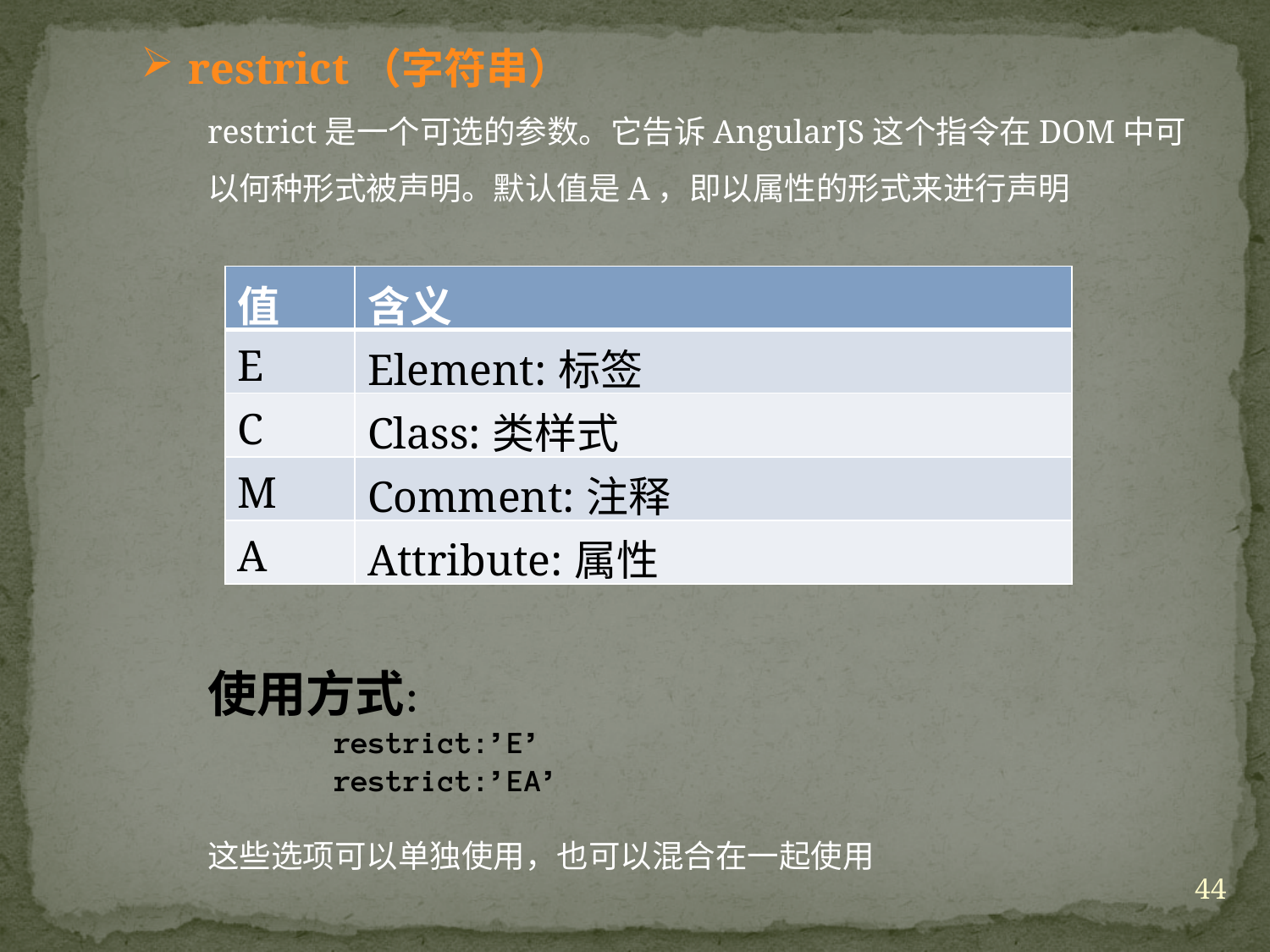

restrict（字符串）
restrict是一个可选的参数。它告诉AngularJS这个指令在DOM中可以何种形式被声明。默认值是A，即以属性的形式来进行声明
| 值 | 含义 |
| --- | --- |
| E | Element:标签 |
| C | Class:类样式 |
| M | Comment:注释 |
| A | Attribute:属性 |
使用方式：
	restrict:’E’
	restrict:’EA’

这些选项可以单独使用，也可以混合在一起使用
44